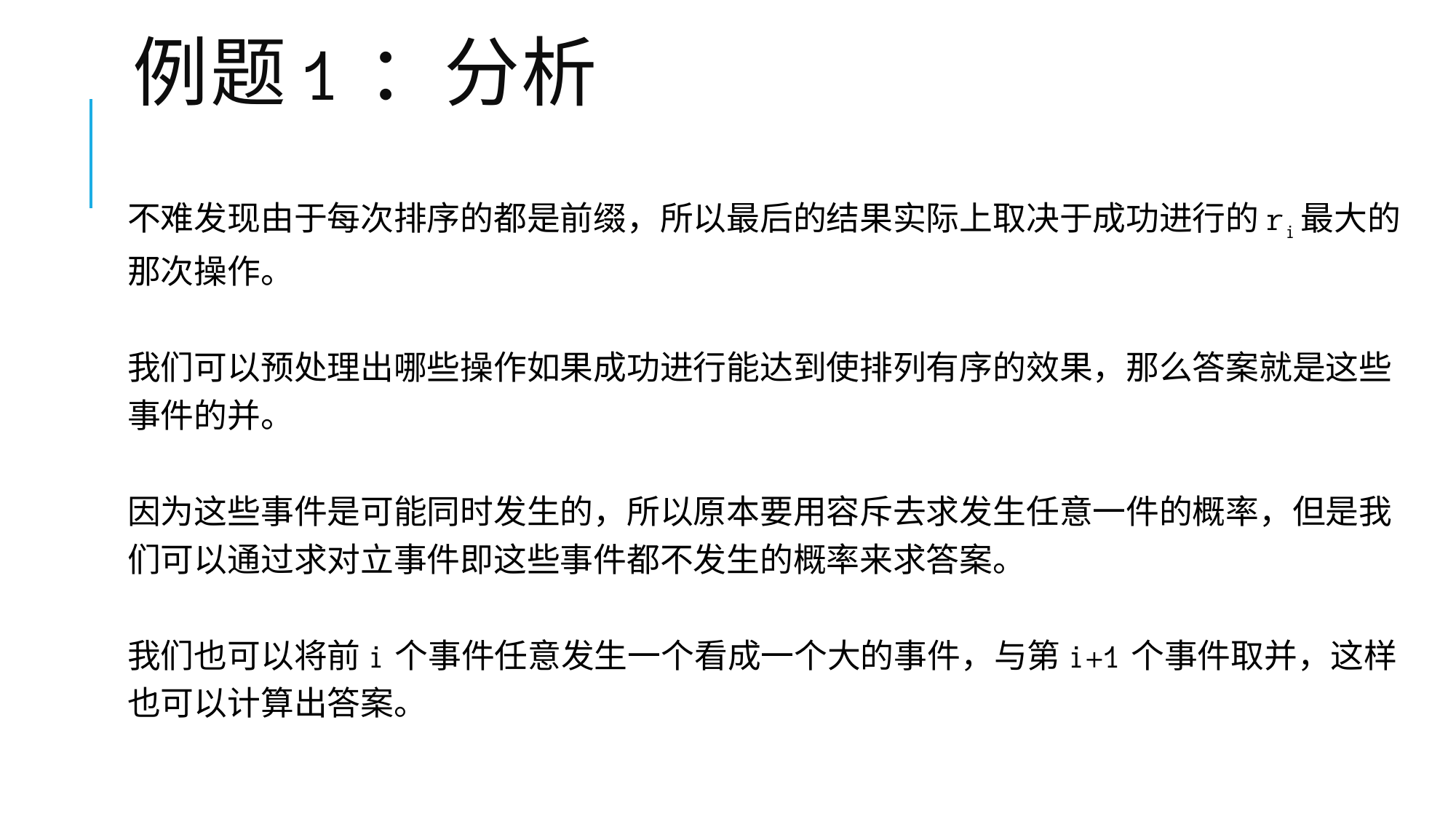

# 例题1：分析
不难发现由于每次排序的都是前缀，所以最后的结果实际上取决于成功进行的ri最大的那次操作。

我们可以预处理出哪些操作如果成功进行能达到使排列有序的效果，那么答案就是这些事件的并。

因为这些事件是可能同时发生的，所以原本要用容斥去求发生任意一件的概率，但是我们可以通过求对立事件即这些事件都不发生的概率来求答案。

我们也可以将前i个事件任意发生一个看成一个大的事件，与第i+1个事件取并，这样也可以计算出答案。